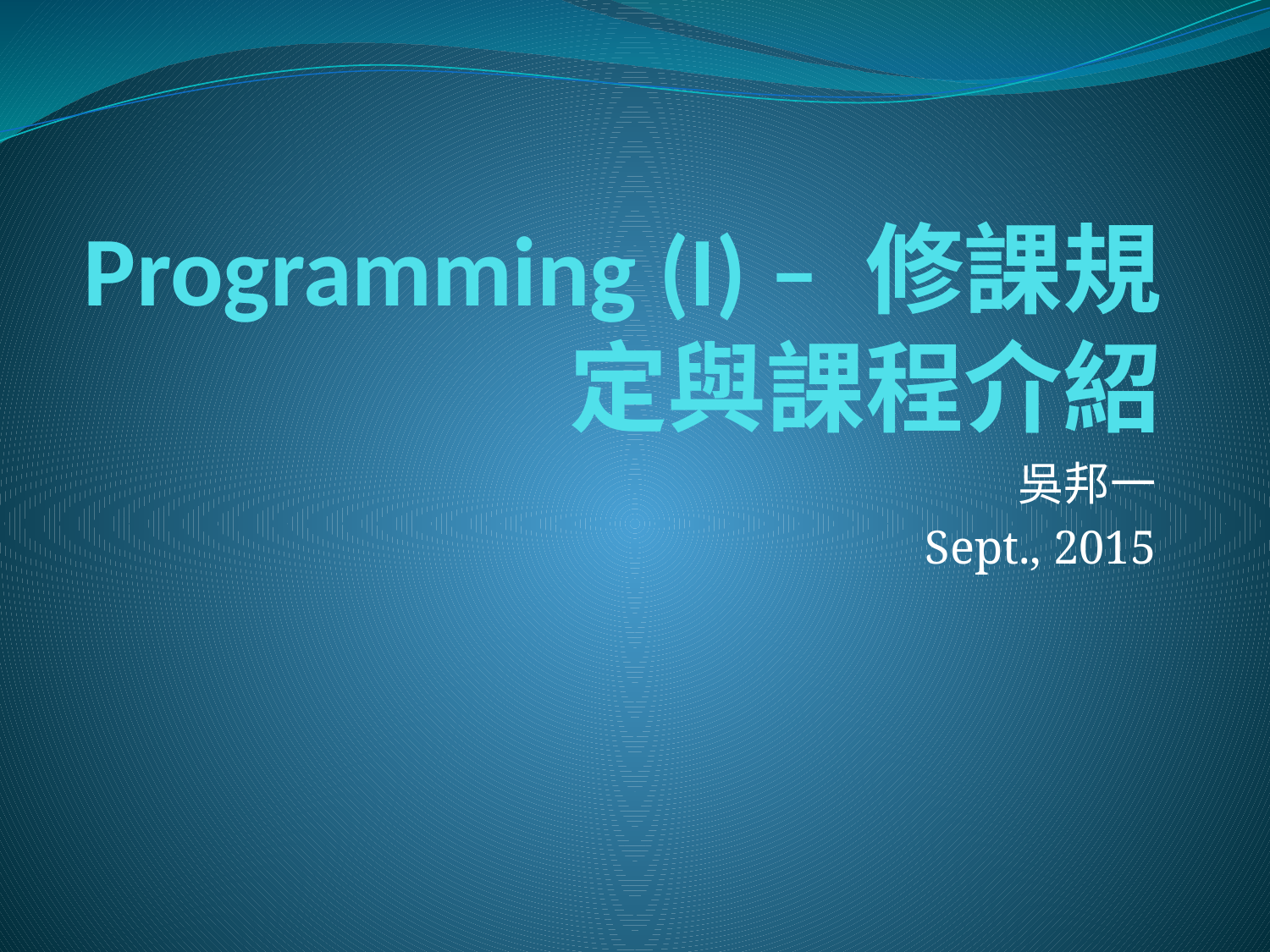

# Programming (I) – 修課規定與課程介紹
吳邦一
Sept., 2015